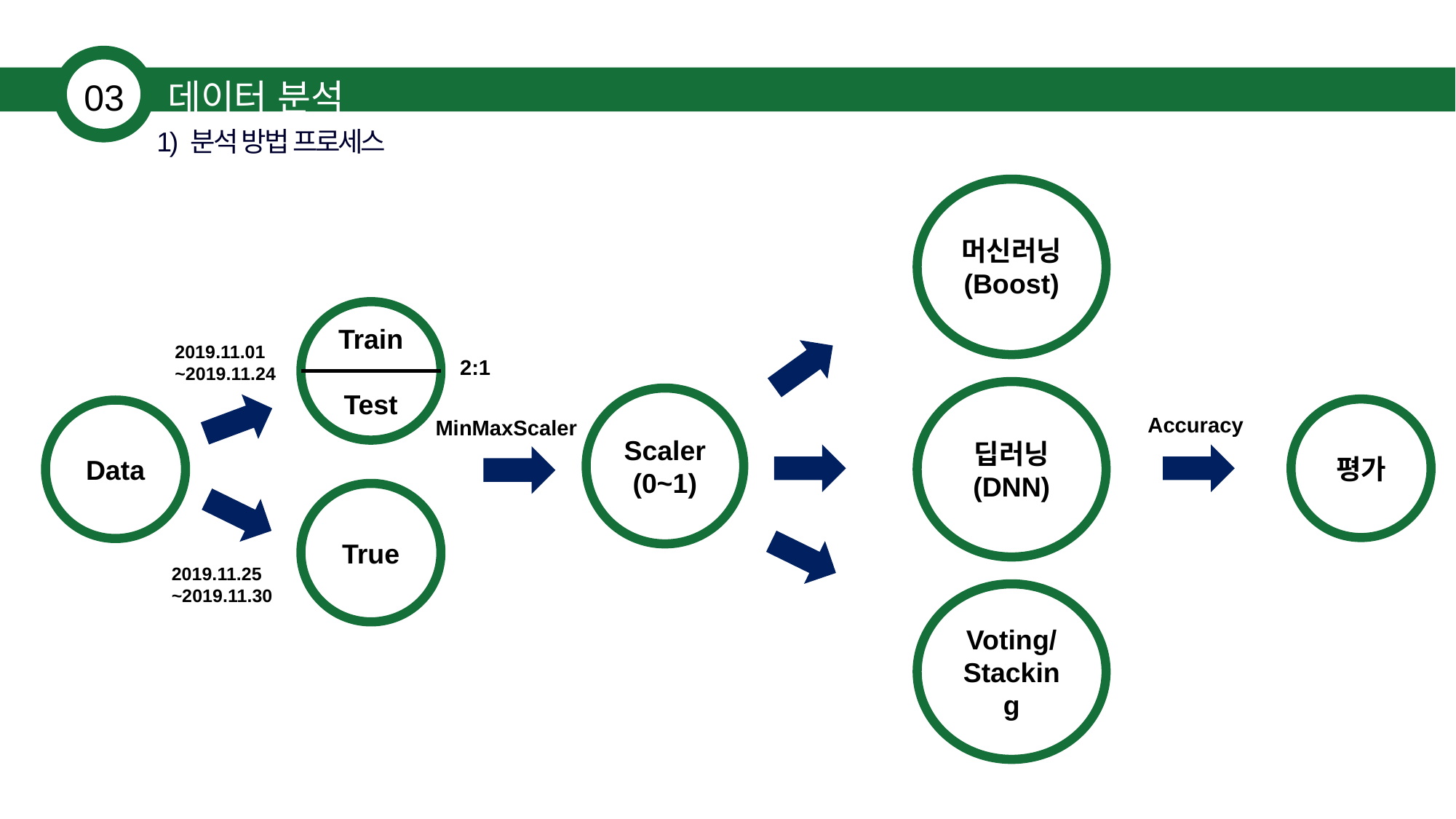

데이터 분석

03
1) 분석 방법 프로세스
머신러닝
(Boost)
딥러닝
(DNN)
Voting/
Stacking
Train

Test
2019.11.01
~2019.11.24

2:1
Scaler
(0~1)

Data
MinMaxScaler

True

2019.11.25
~2019.11.30
평가
Accuracy